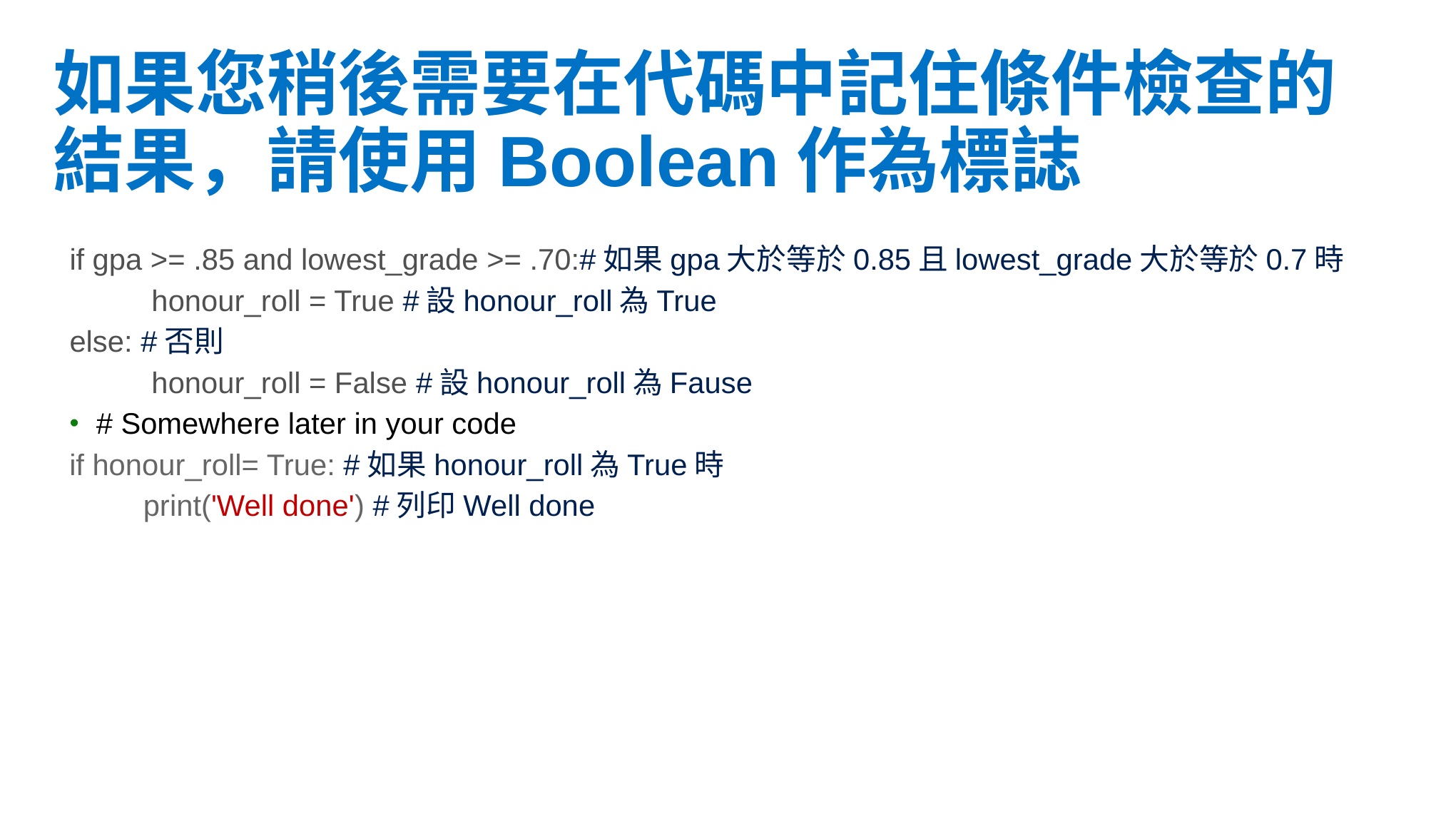

如果您稍後需要在代碼中記住條件檢查的結果，請使用Boolean作為標誌

if gpa >= .85 and lowest_grade >= .70:#如果gpa大於等於0.85且lowest_grade大於等於0.7時
          honour_roll = True #設honour_roll為True
else: #否則
          honour_roll = False #設honour_roll為Fause
# Somewhere later in your code
if honour_roll= True: #如果honour_roll為True時
         print('Well done') #列印Well done